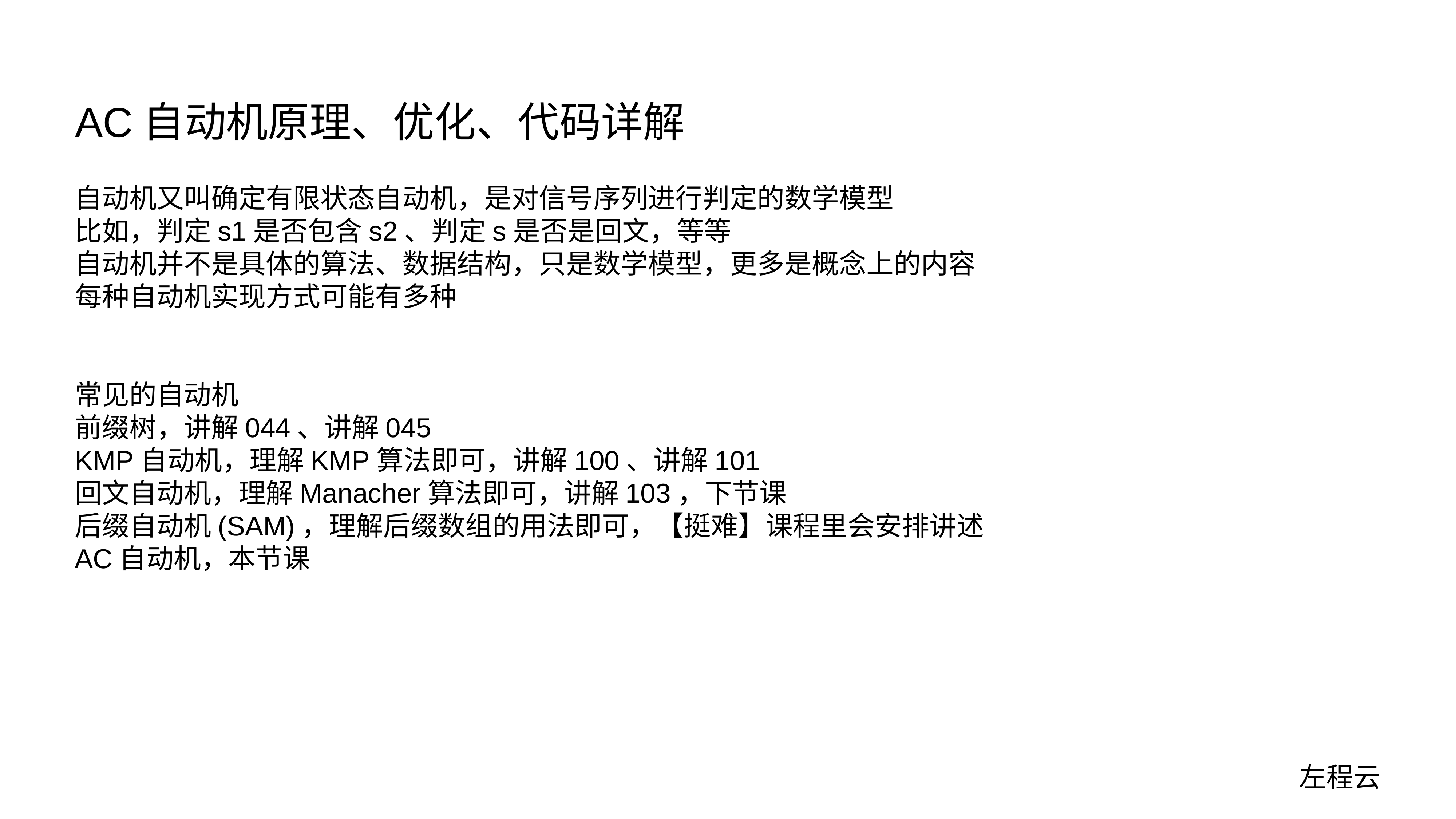

# AC自动机原理、优化、代码详解
自动机又叫确定有限状态自动机，是对信号序列进行判定的数学模型
比如，判定s1是否包含s2、判定s是否是回文，等等
自动机并不是具体的算法、数据结构，只是数学模型，更多是概念上的内容
每种自动机实现方式可能有多种

常见的自动机
前缀树，讲解044、讲解045
KMP自动机，理解KMP算法即可，讲解100、讲解101
回文自动机，理解Manacher算法即可，讲解103，下节课
后缀自动机(SAM)，理解后缀数组的用法即可，【挺难】课程里会安排讲述
AC自动机，本节课
左程云